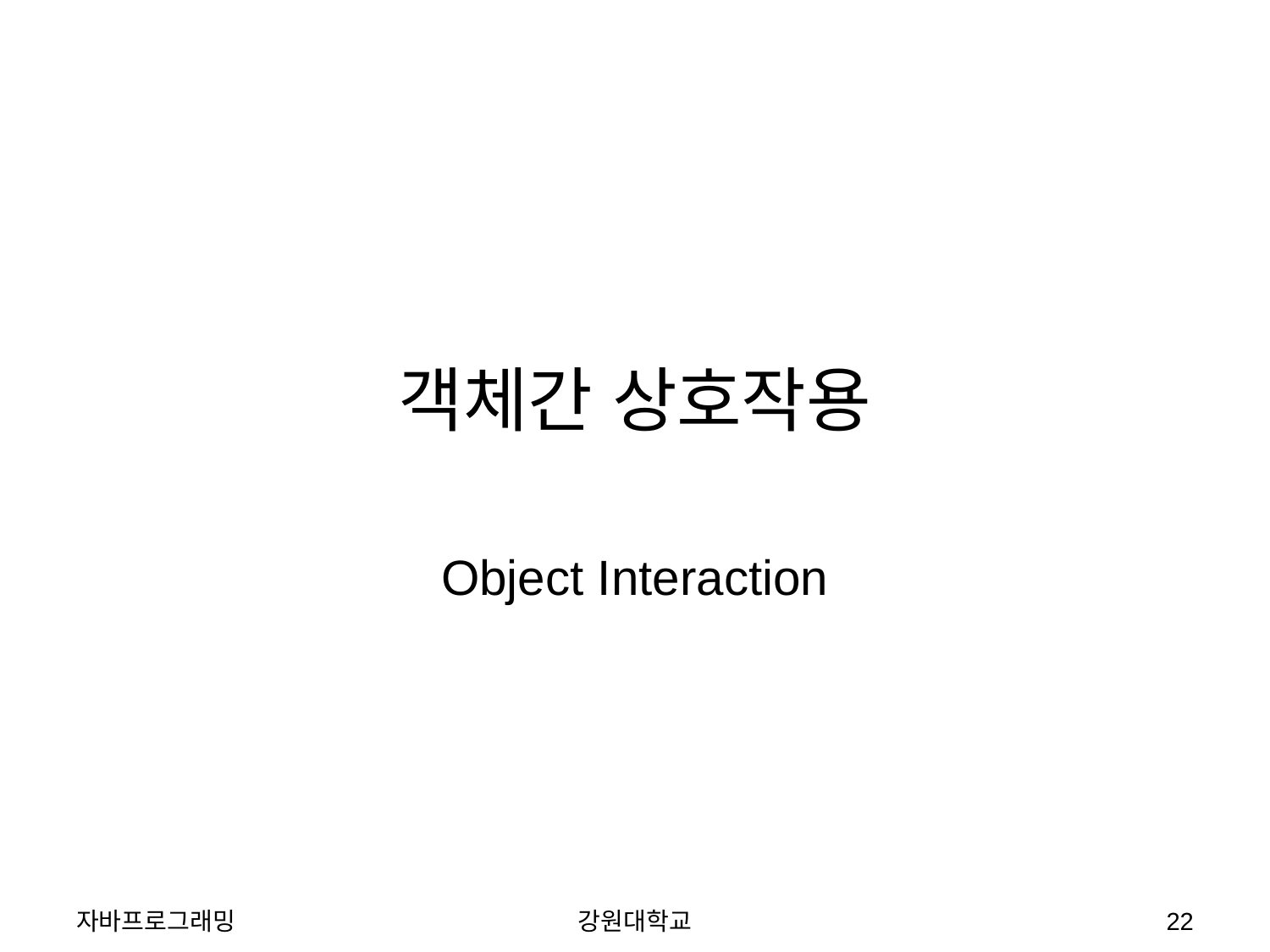

# 객체간 상호작용
Object Interaction
자바프로그래밍
강원대학교
22